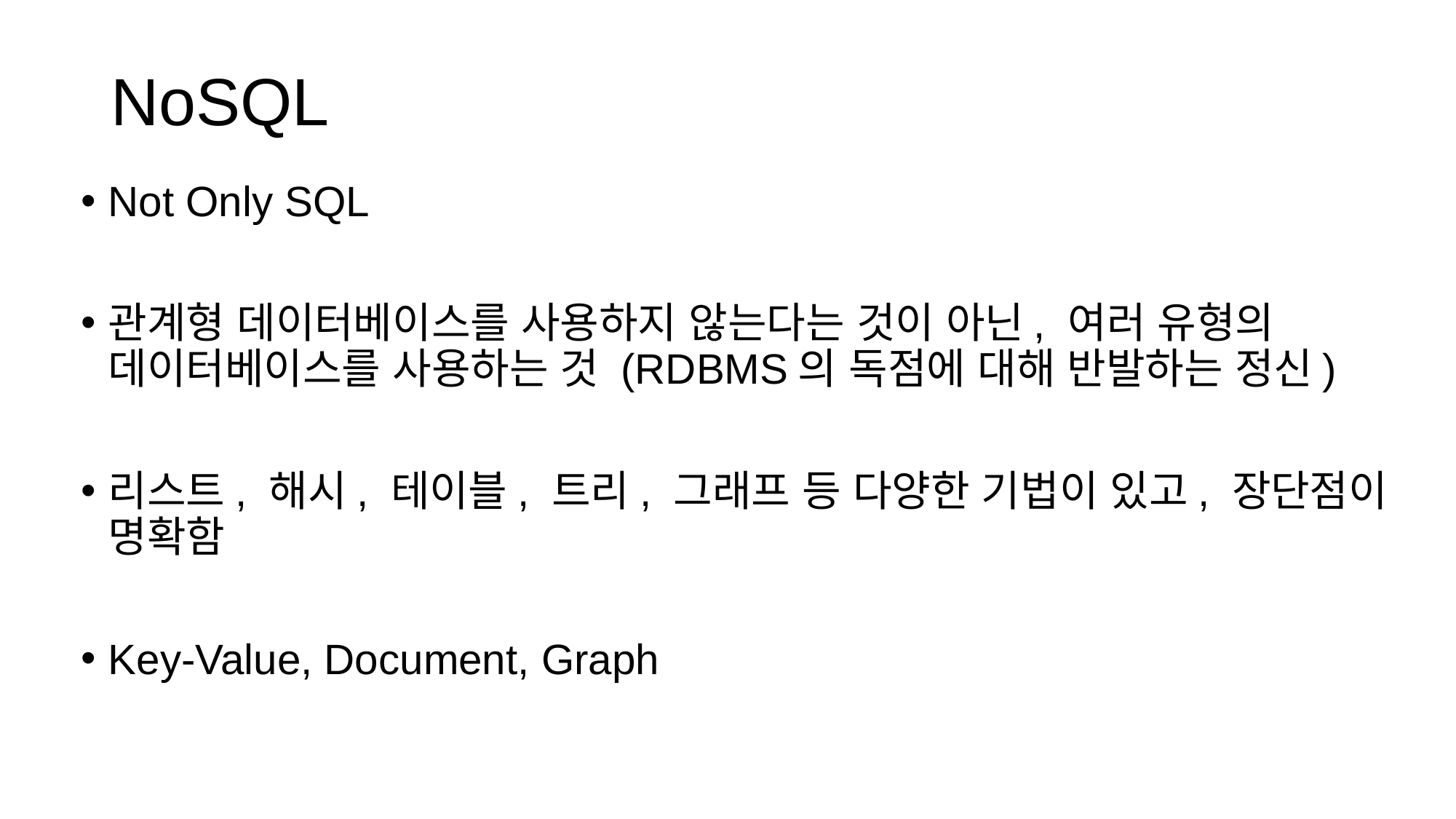

# NoSQL
Not Only SQL

관계형 데이터베이스를 사용하지 않는다는 것이 아닌, 여러 유형의 데이터베이스를 사용하는 것 (RDBMS의 독점에 대해 반발하는 정신)

리스트, 해시, 테이블, 트리, 그래프 등 다양한 기법이 있고, 장단점이 명확함

Key-Value, Document, Graph